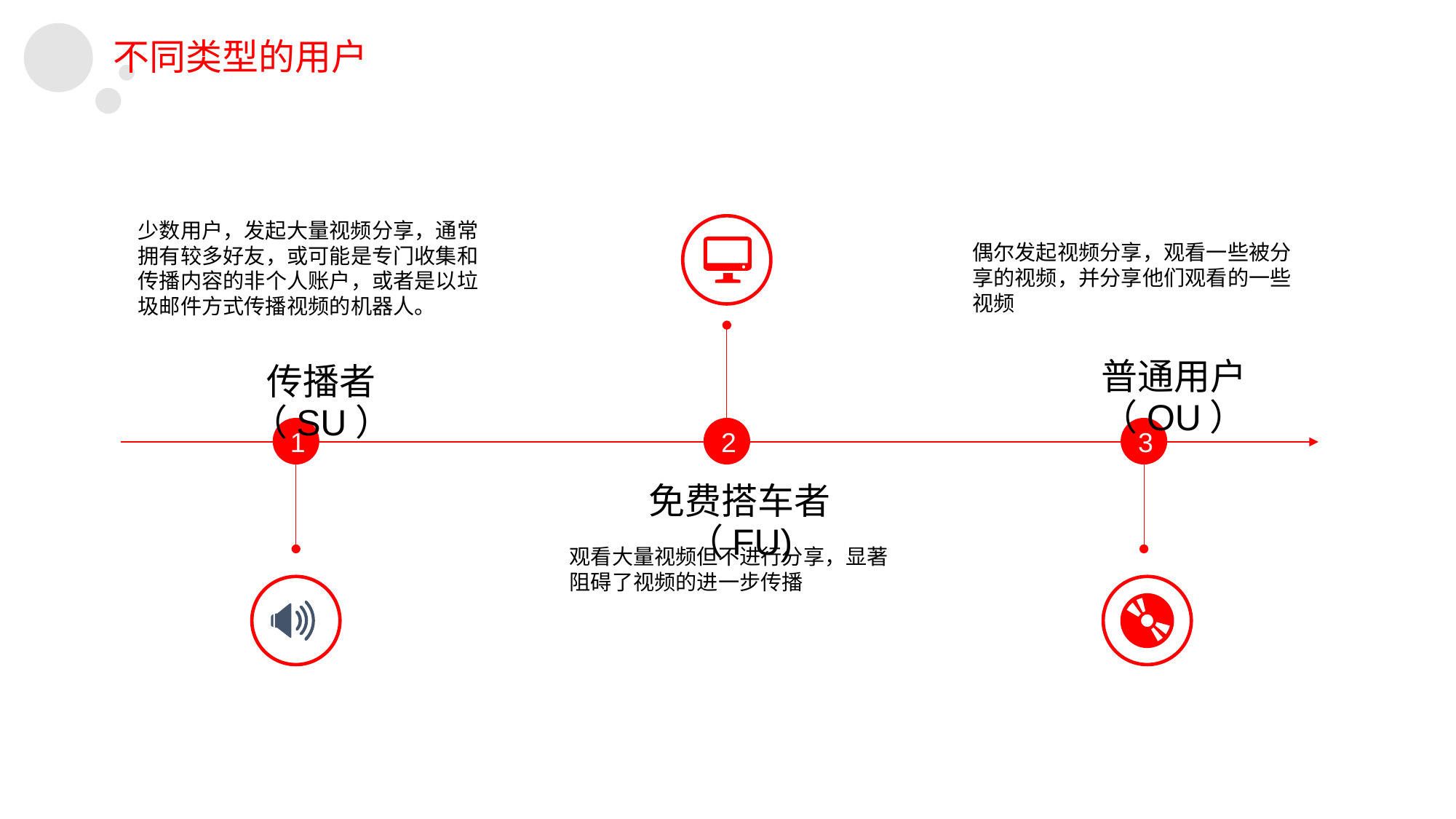

不同类型的用户
少数用户，发起大量视频分享，通常拥有较多好友，或可能是专门收集和传播内容的非个人账户，或者是以垃圾邮件方式传播视频的机器人。

偶尔发起视频分享，观看一些被分享的视频，并分享他们观看的一些视频

普通用户（OU）
传播者（SU）
2
3
1
免费搭车者（FU)
观看大量视频但不进行分享，显著阻碍了视频的进一步传播